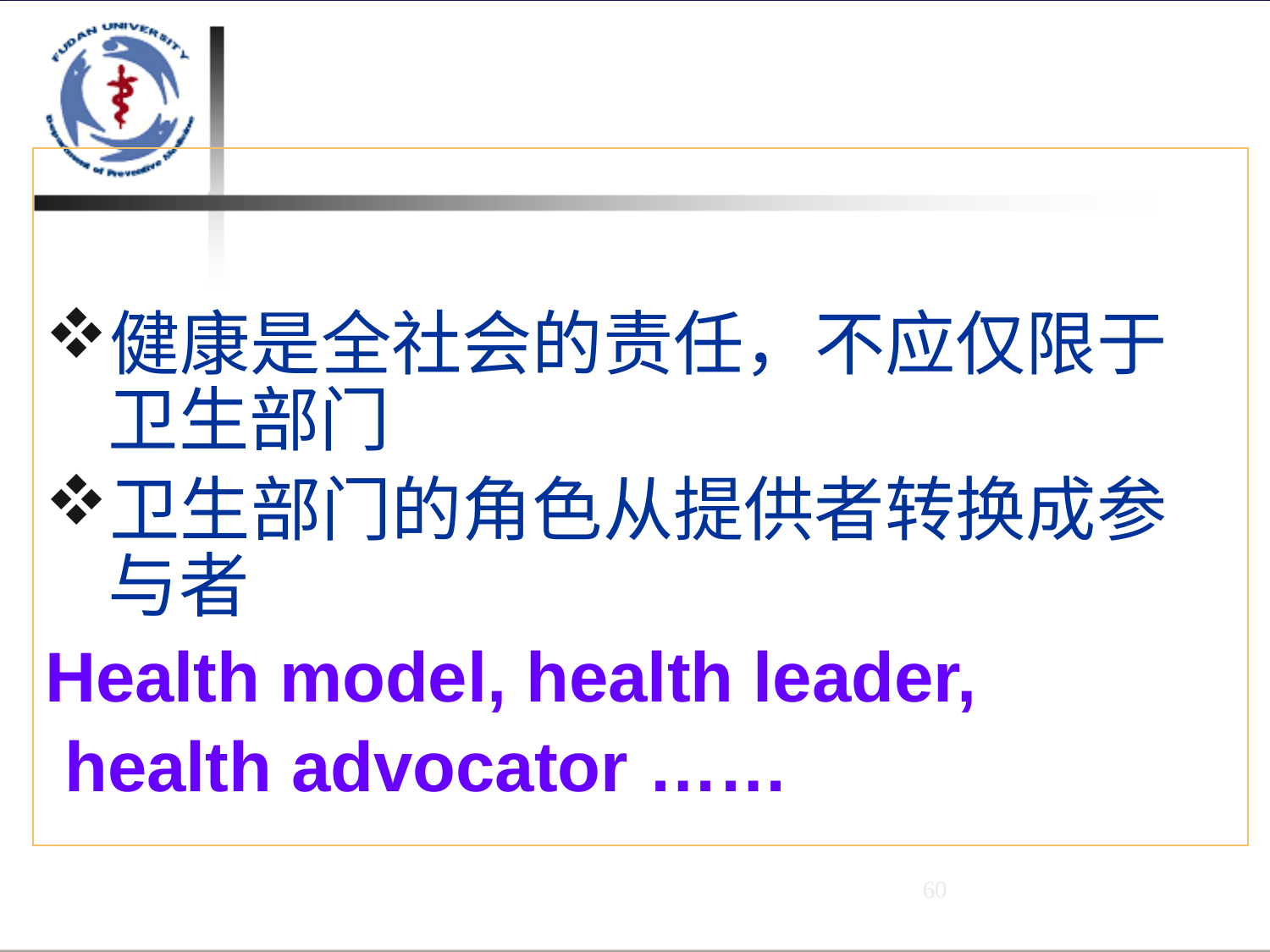

#

健康是全社会的责任，不应仅限于卫生部门
卫生部门的角色从提供者转换成参与者
Health model, health leader,
 health advocator ……

60